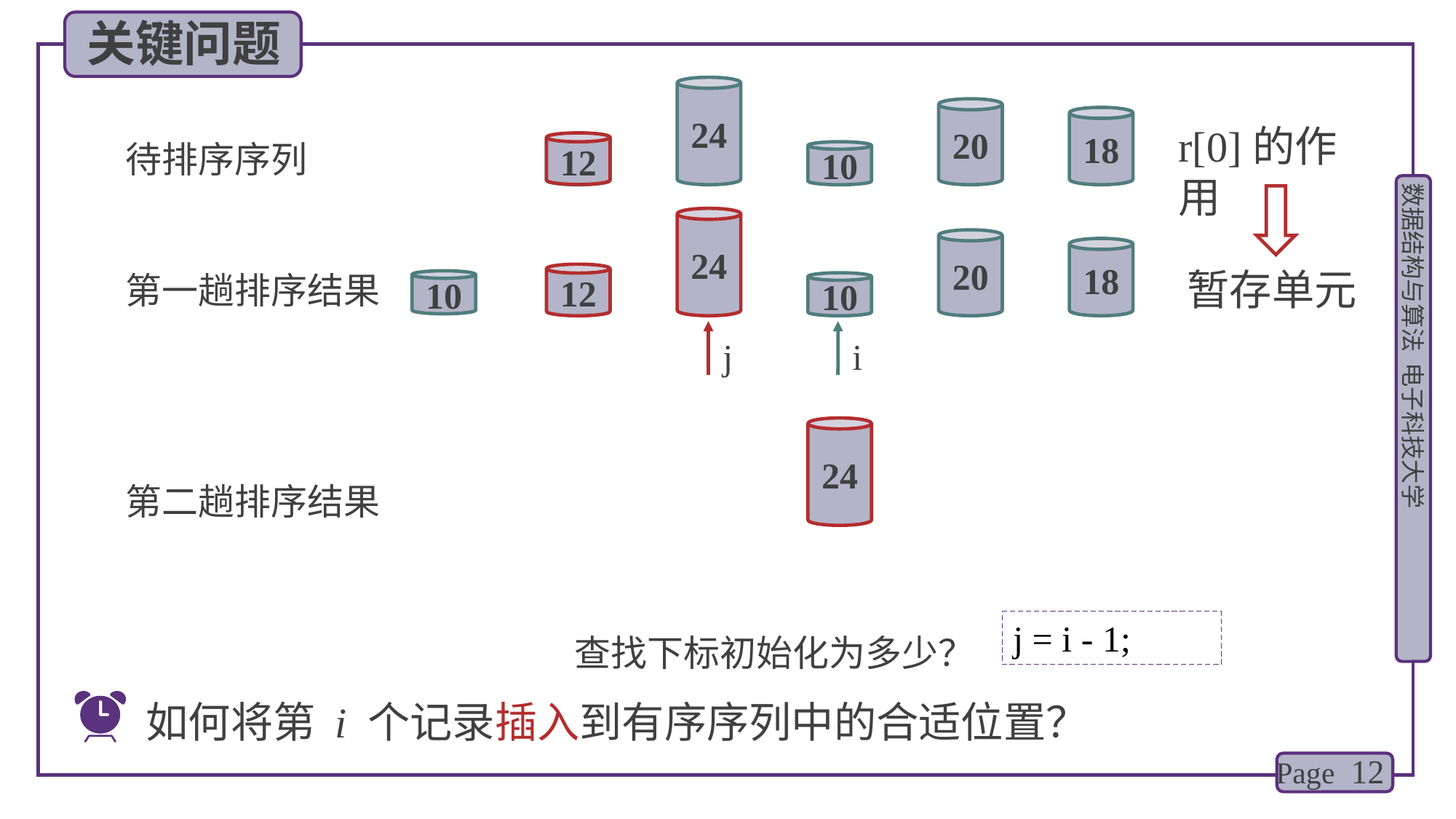

关键问题

24
20
18
12
10
r[0]的作用
待排序序列
12

暂存单元
24
20
18
12
10
第一趟排序结果
10

i

j
24
第二趟排序结果
查找下标初始化为多少？

j = i - 1;
如何将第 i 个记录插入到有序序列中的合适位置？
Page  05